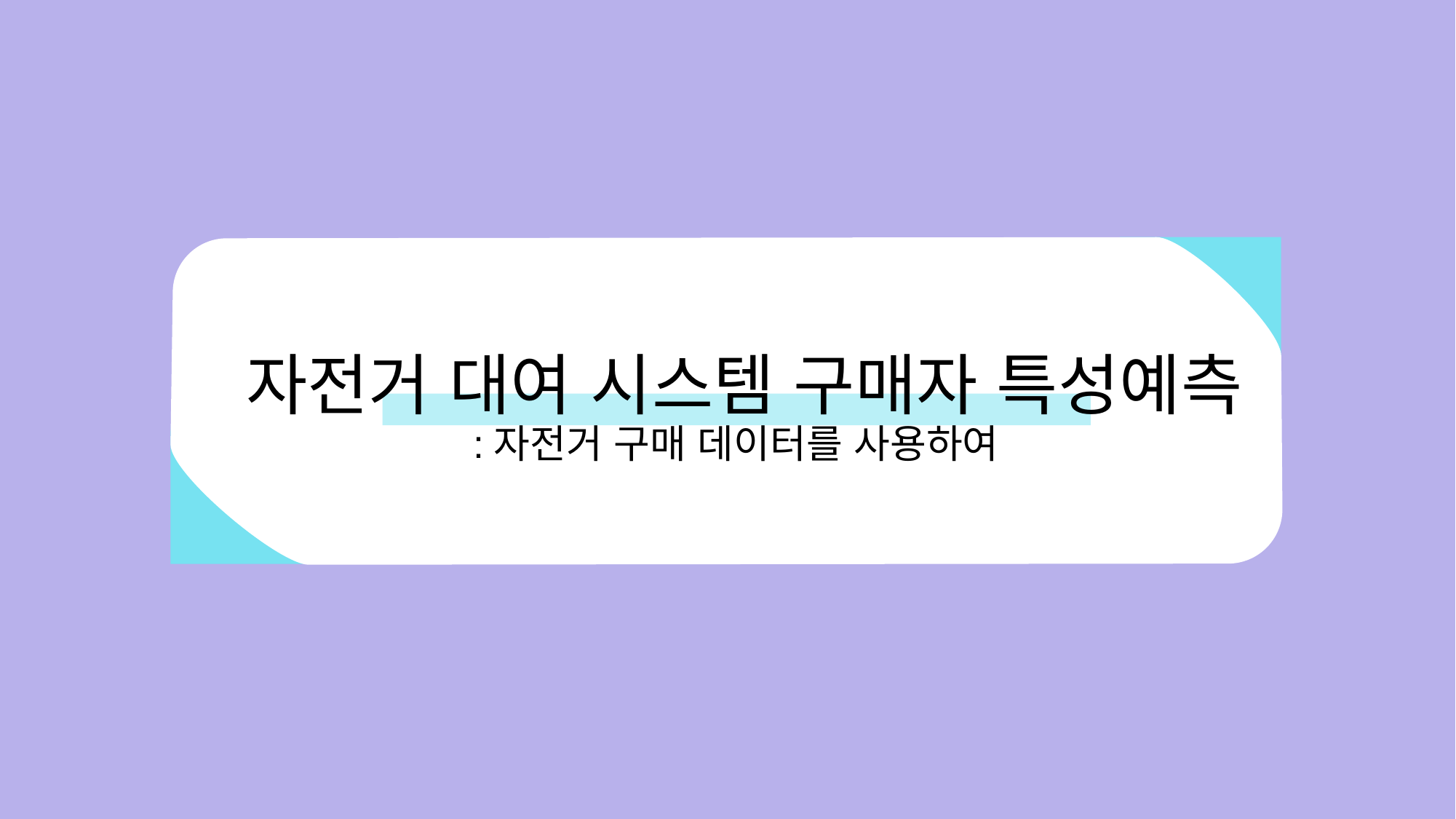

# 자전거 대여 시스템 구매자 특성예측 :자전거 구매 데이터를 사용하여